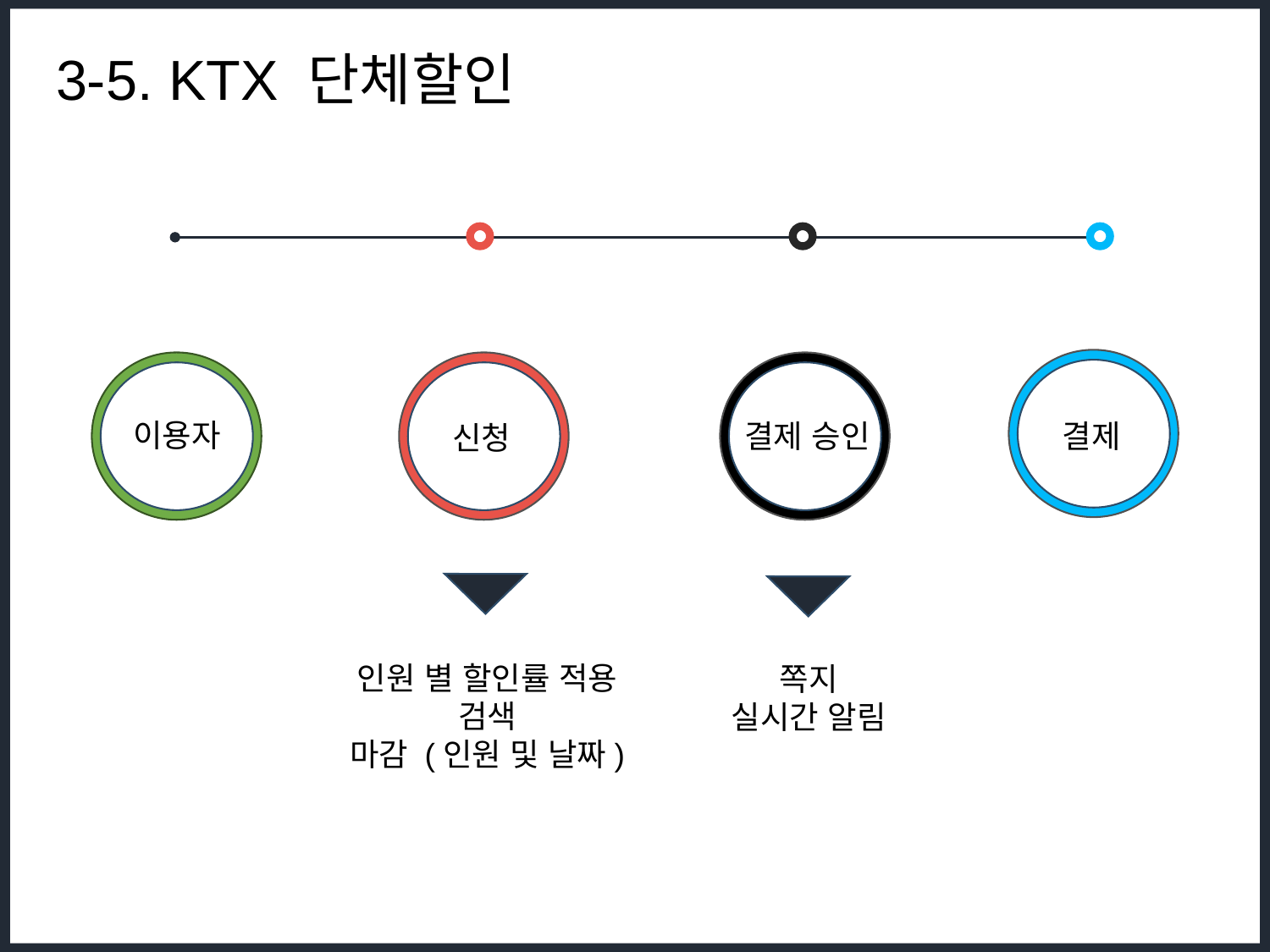

3-5. KTX 단체할인

이용자
결제
결제 승인
신청

인원 별 할인률 적용
검색
마감 (인원 및 날짜)
쪽지
실시간 알림